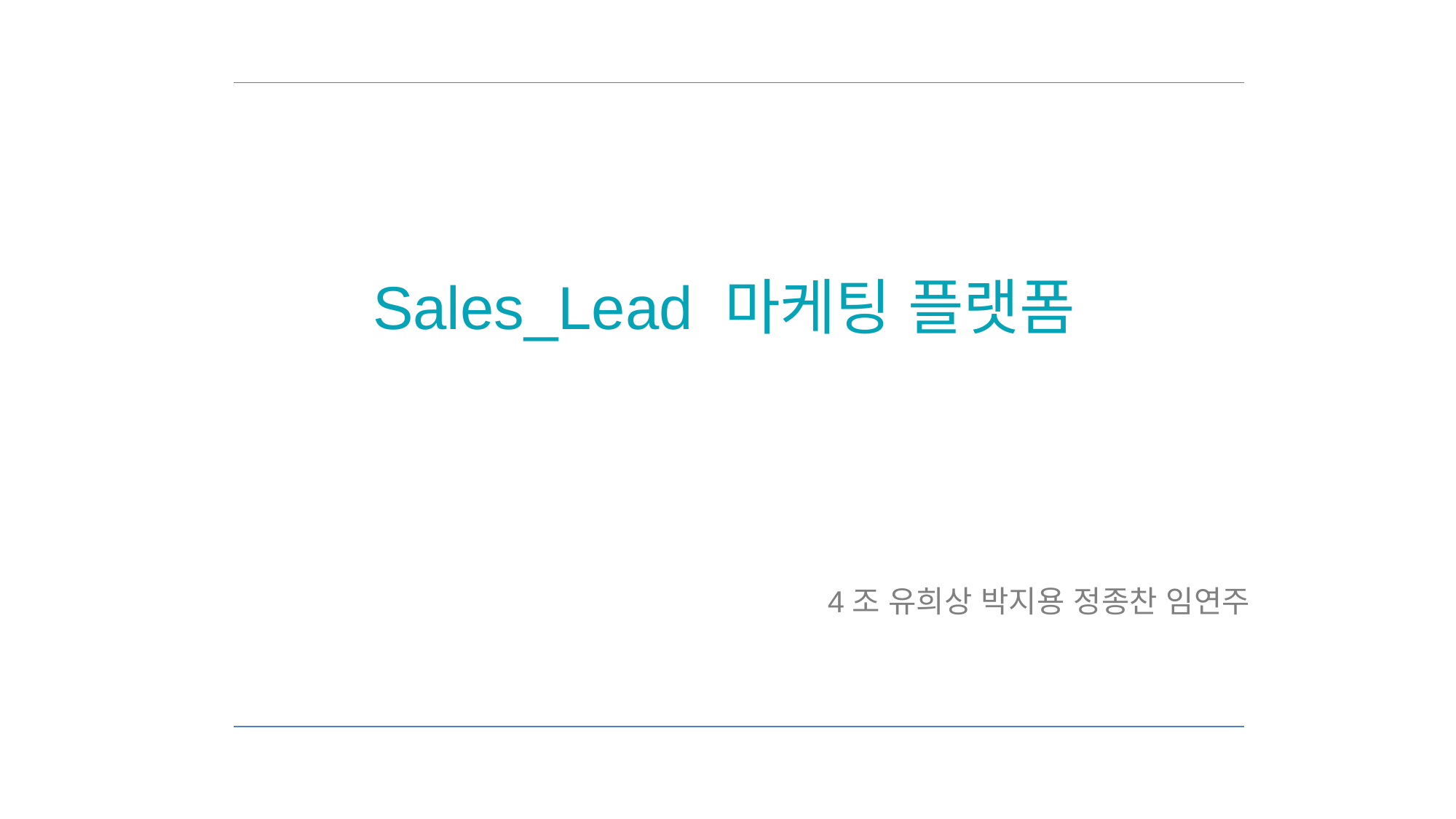

Sales_Lead 마케팅 플랫폼
4조 유희상 박지용 정종찬 임연주